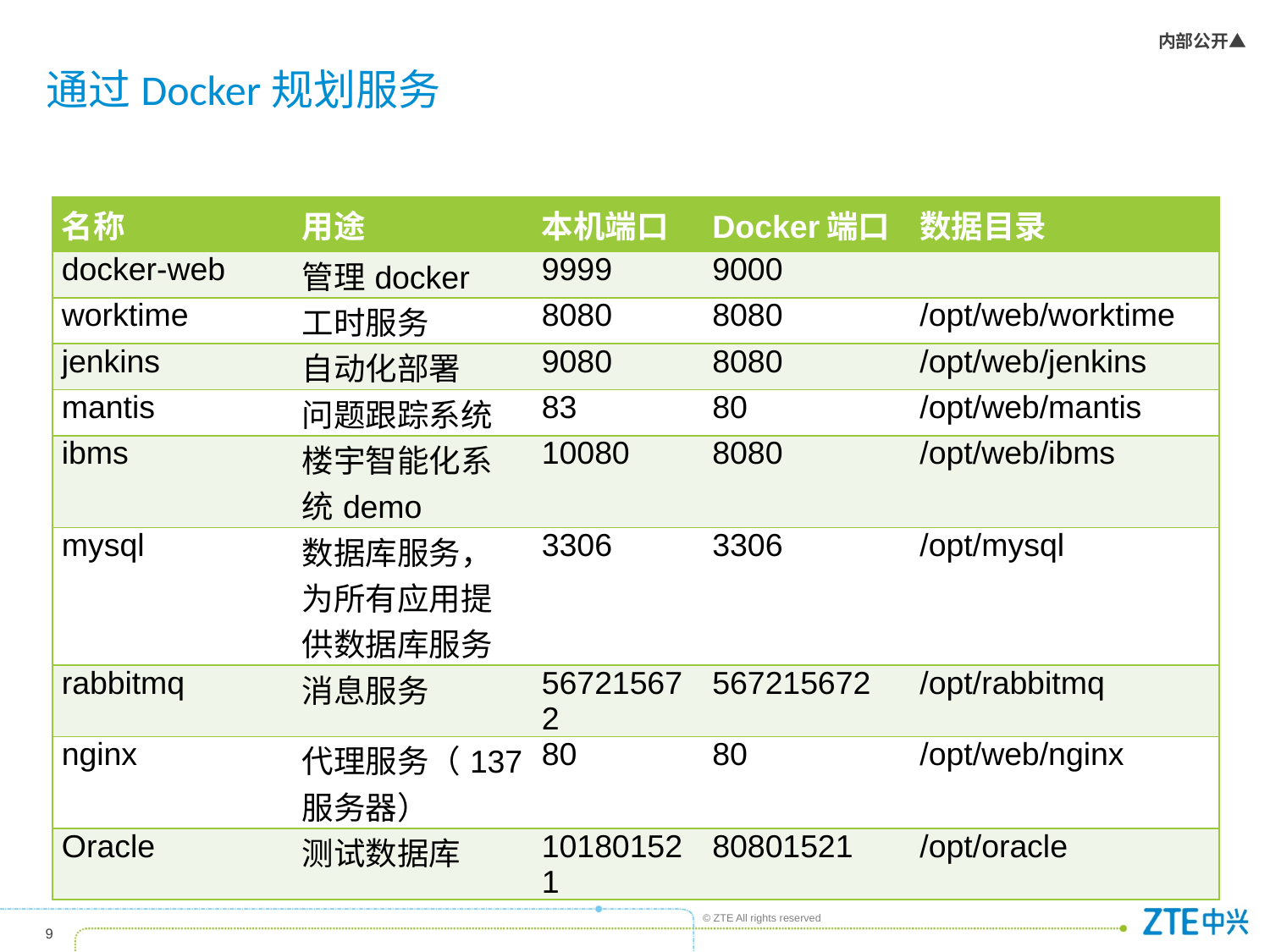

# 通过Docker规划服务
| 名称 | 用途 | 本机端口 | Docker端口 | 数据目录 |
| --- | --- | --- | --- | --- |
| docker-web | 管理docker | 9999 | 9000 |  |
| worktime | 工时服务 | 8080 | 8080 | /opt/web/worktime |
| jenkins | 自动化部署 | 9080 | 8080 | /opt/web/jenkins |
| mantis | 问题跟踪系统 | 83 | 80 | /opt/web/mantis |
| ibms | 楼宇智能化系统demo | 10080 | 8080 | /opt/web/ibms |
| mysql | 数据库服务，为所有应用提供数据库服务 | 3306 | 3306 | /opt/mysql |
| rabbitmq | 消息服务 | 567215672 | 567215672 | /opt/rabbitmq |
| nginx | 代理服务（137服务器） | 80 | 80 | /opt/web/nginx |
| Oracle | 测试数据库 | 101801521 | 80801521 | /opt/oracle |